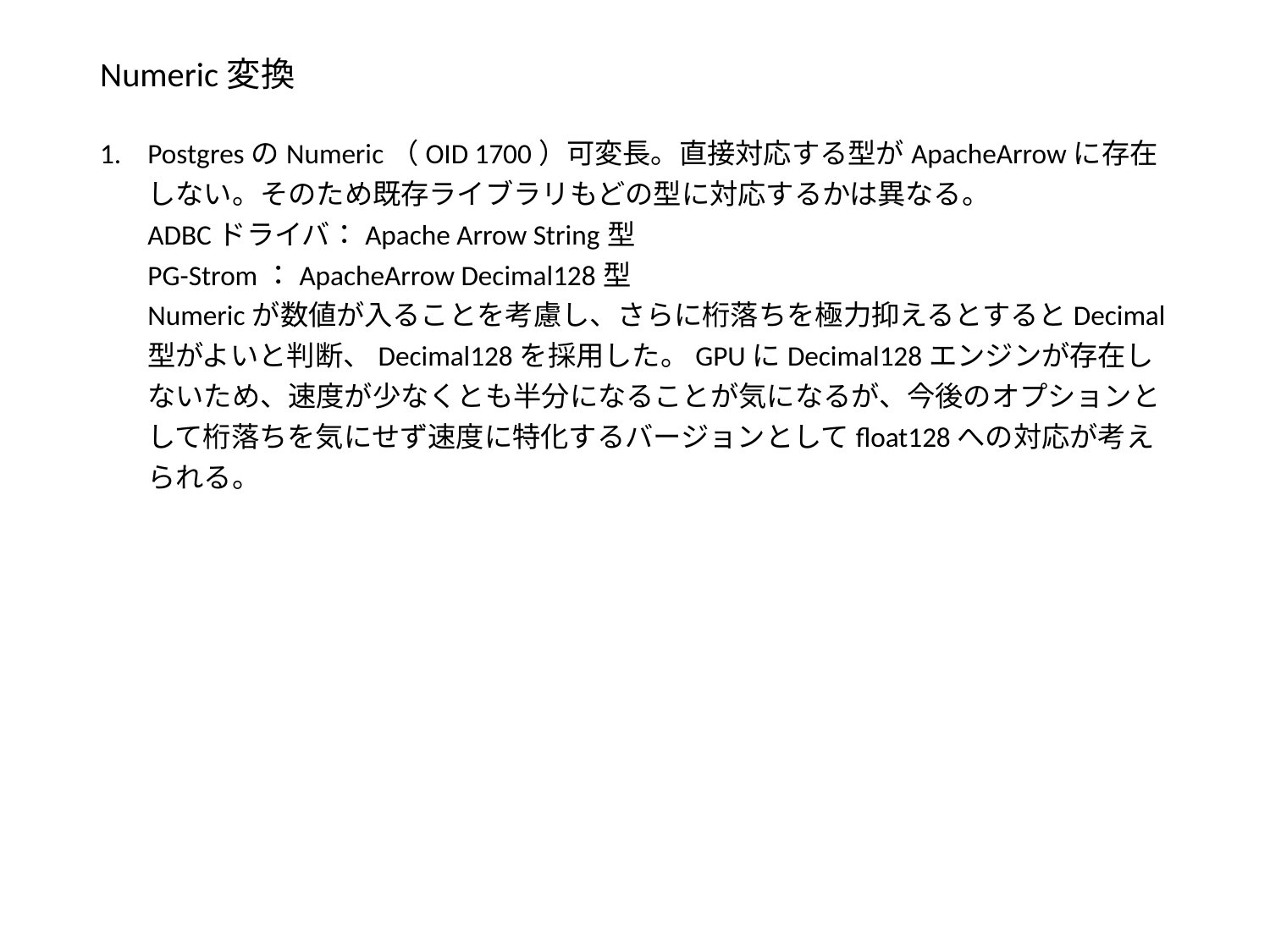

# Numeric変換
PostgresのNumeric（OID 1700）可変長。直接対応する型がApacheArrowに存在しない。そのため既存ライブラリもどの型に対応するかは異なる。
ADBCドライバ：Apache Arrow String型
PG-Strom：ApacheArrow Decimal128型
Numericが数値が入ることを考慮し、さらに桁落ちを極力抑えるとするとDecimal型がよいと判断、Decimal128を採用した。GPUにDecimal128エンジンが存在しないため、速度が少なくとも半分になることが気になるが、今後のオプションとして桁落ちを気にせず速度に特化するバージョンとしてfloat128への対応が考えられる。